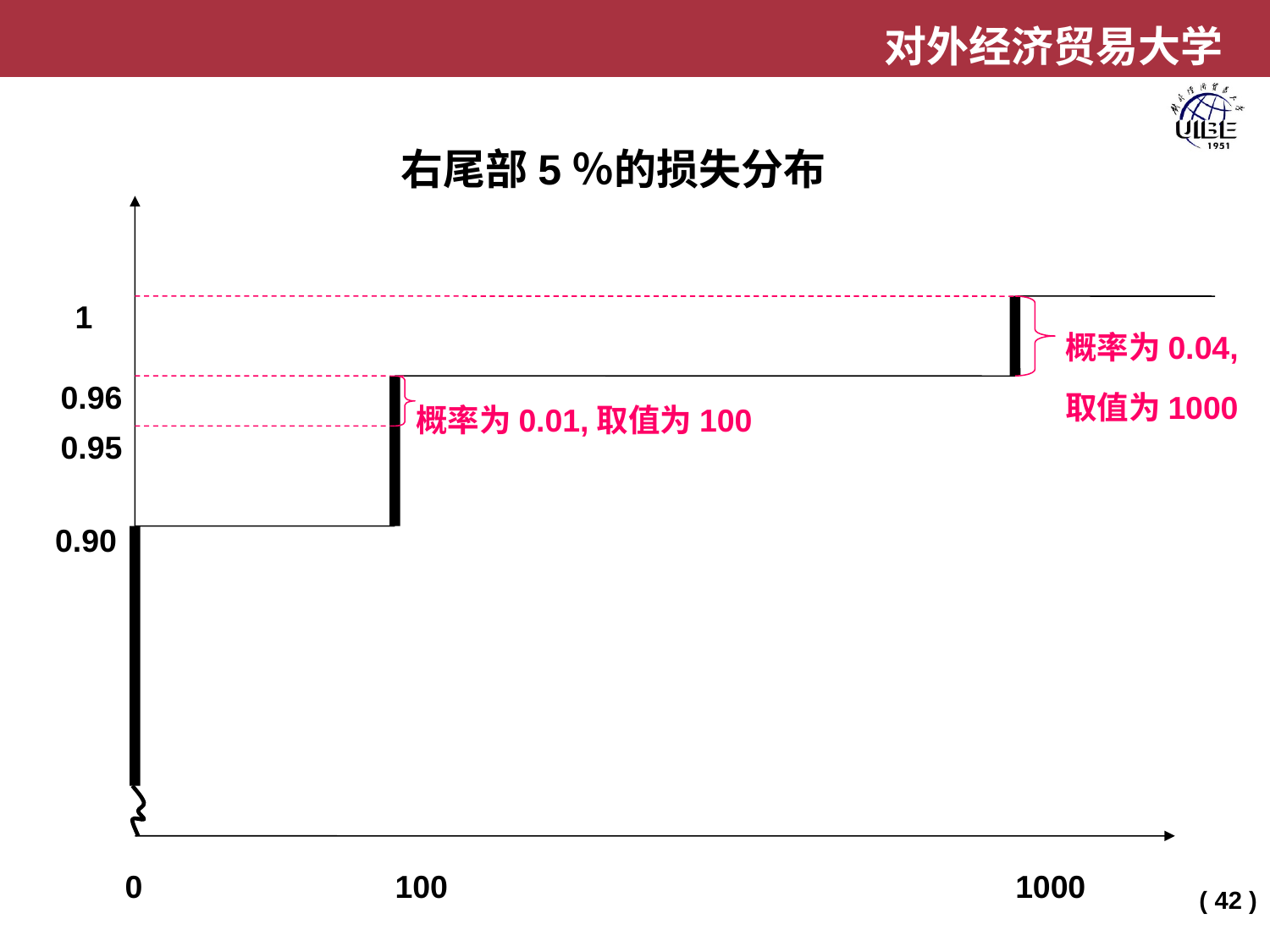

右尾部5％的损失分布

1

概率为0.04,
取值为1000
0.96

概率为0.01,取值为100
0.95

0.90

0
100
1000
( 42 )